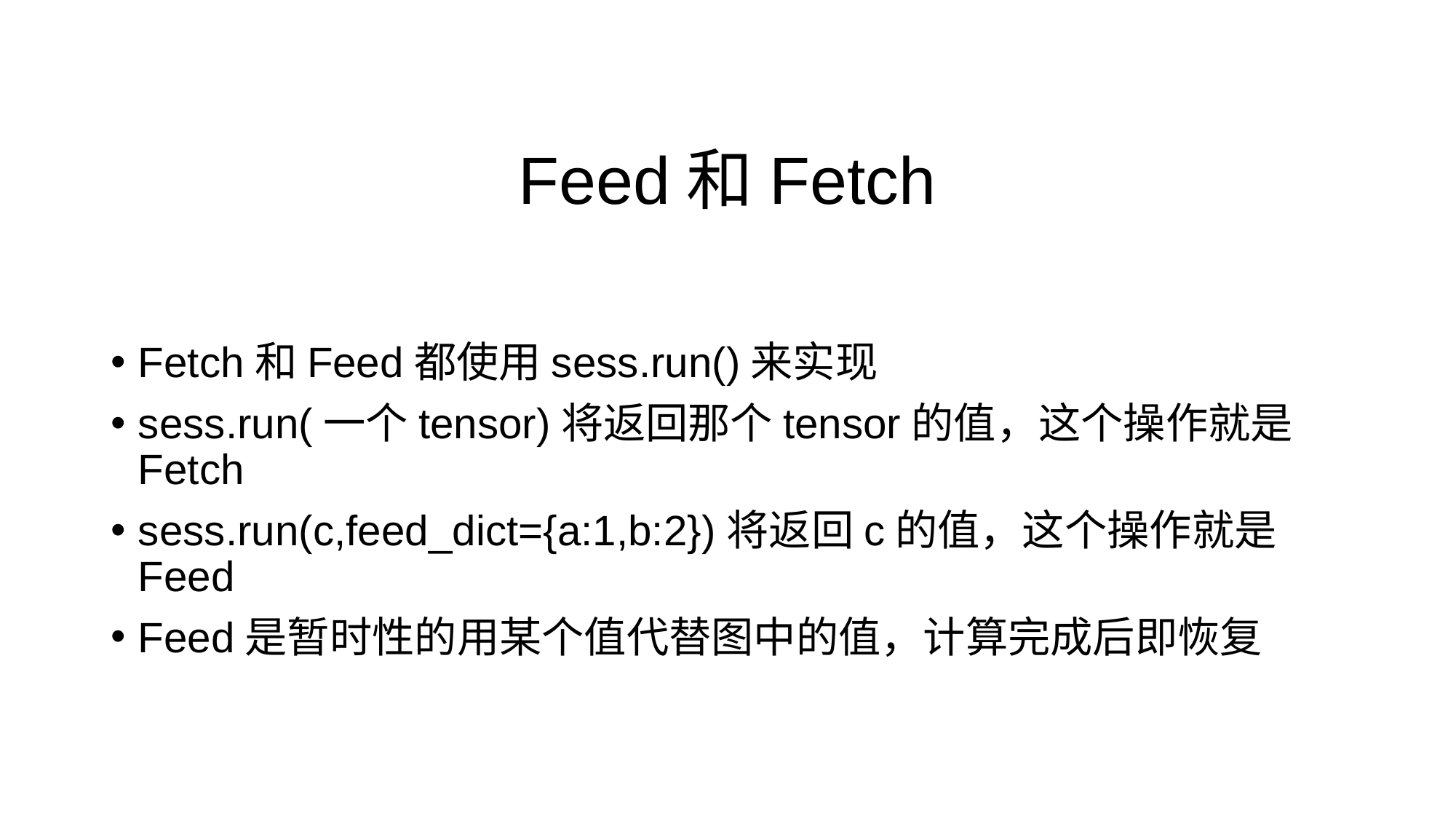

# Feed和Fetch
Fetch和Feed都使用sess.run()来实现
sess.run(一个tensor)将返回那个tensor的值，这个操作就是Fetch
sess.run(c,feed_dict={a:1,b:2})将返回c的值，这个操作就是Feed
Feed是暂时性的用某个值代替图中的值，计算完成后即恢复